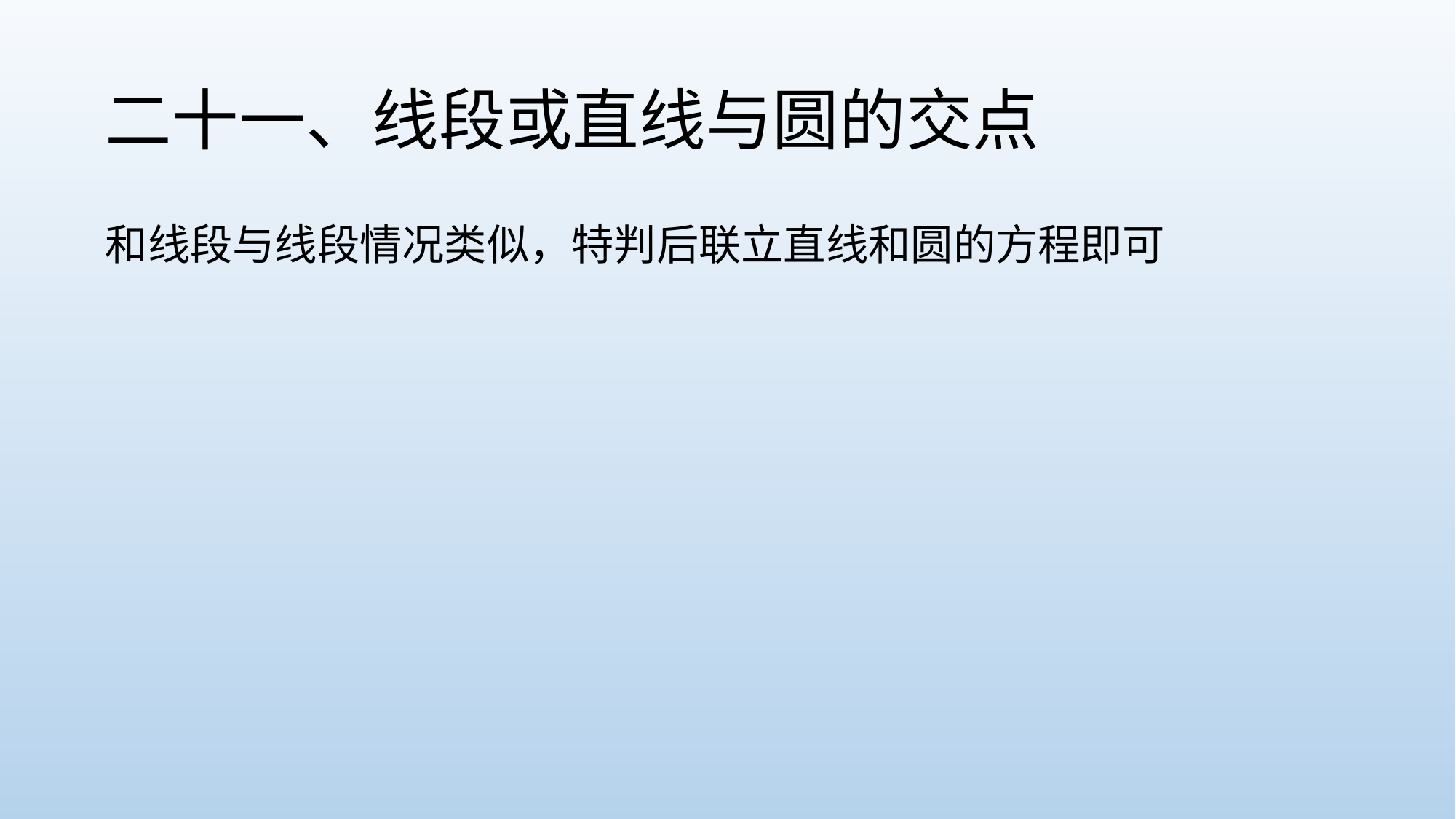

# 二十一、线段或直线与圆的交点
和线段与线段情况类似，特判后联立直线和圆的方程即可